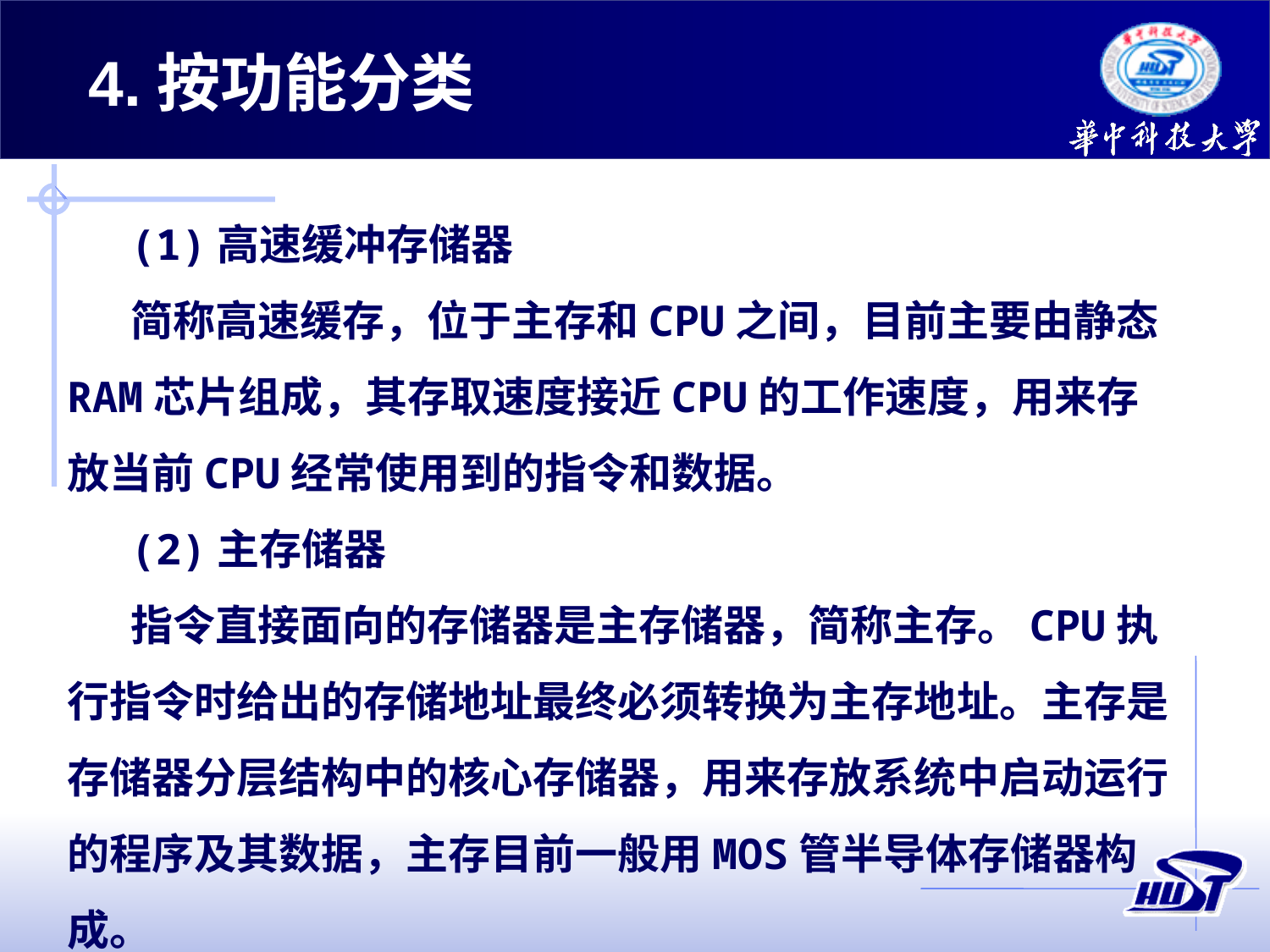

4.按功能分类
(1)高速缓冲存储器
简称高速缓存，位于主存和CPU之间，目前主要由静态RAM芯片组成，其存取速度接近CPU的工作速度，用来存放当前CPU经常使用到的指令和数据。
(2)主存储器
指令直接面向的存储器是主存储器，简称主存。CPU执行指令时给出的存储地址最终必须转换为主存地址。主存是存储器分层结构中的核心存储器，用来存放系统中启动运行的程序及其数据，主存目前一般用MOS管半导体存储器构成。